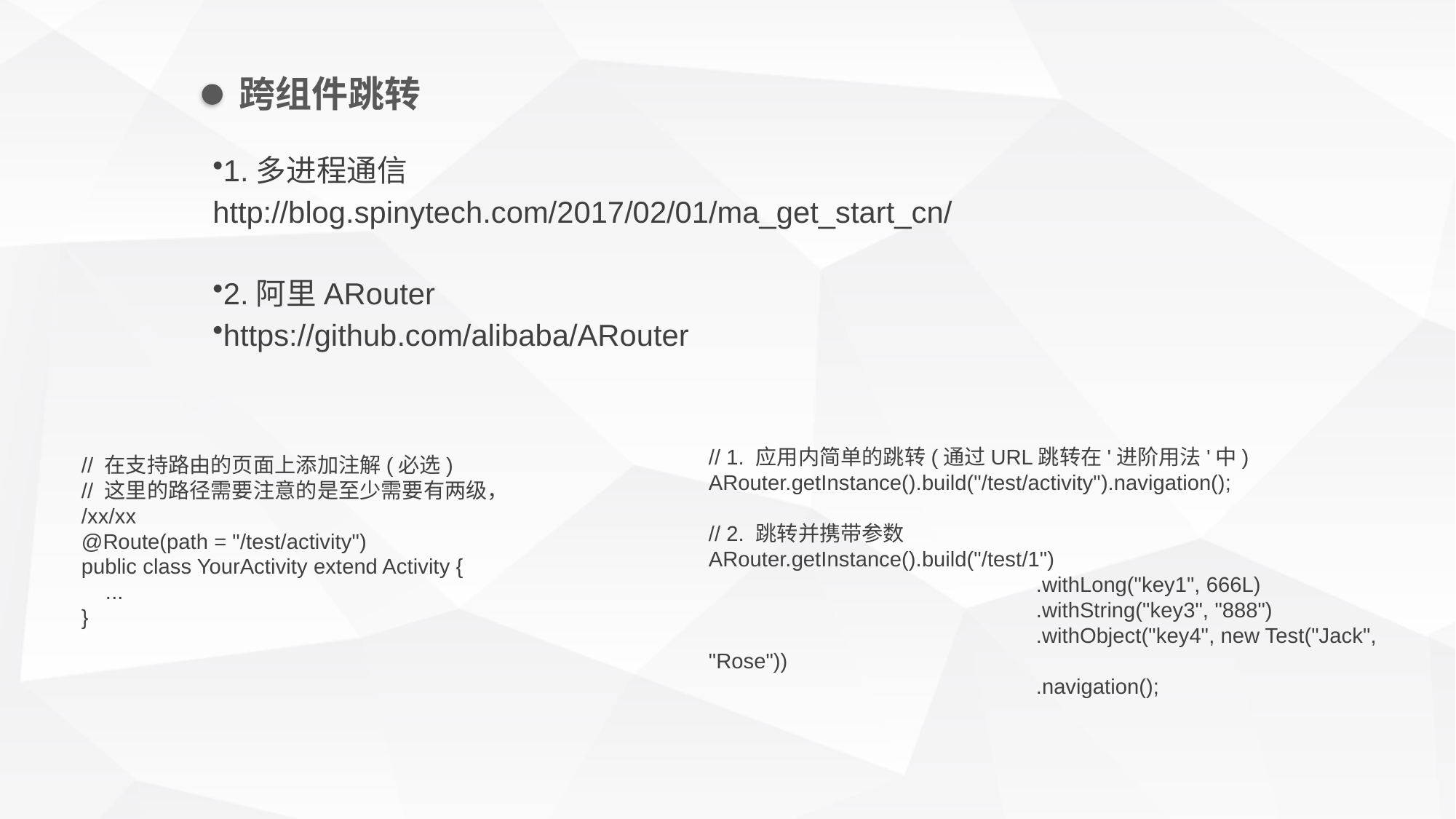

跨组件跳转

1.多进程通信
http://blog.spinytech.com/2017/02/01/ma_get_start_cn/
2.阿里ARouter
https://github.com/alibaba/ARouter
// 1. 应用内简单的跳转(通过URL跳转在'进阶用法'中)
ARouter.getInstance().build("/test/activity").navigation();

// 2. 跳转并携带参数
ARouter.getInstance().build("/test/1")
			.withLong("key1", 666L)
			.withString("key3", "888")
			.withObject("key4", new Test("Jack", "Rose"))
			.navigation();
// 在支持路由的页面上添加注解(必选)
// 这里的路径需要注意的是至少需要有两级，/xx/xx
@Route(path = "/test/activity")
public class YourActivity extend Activity {
    ...
}